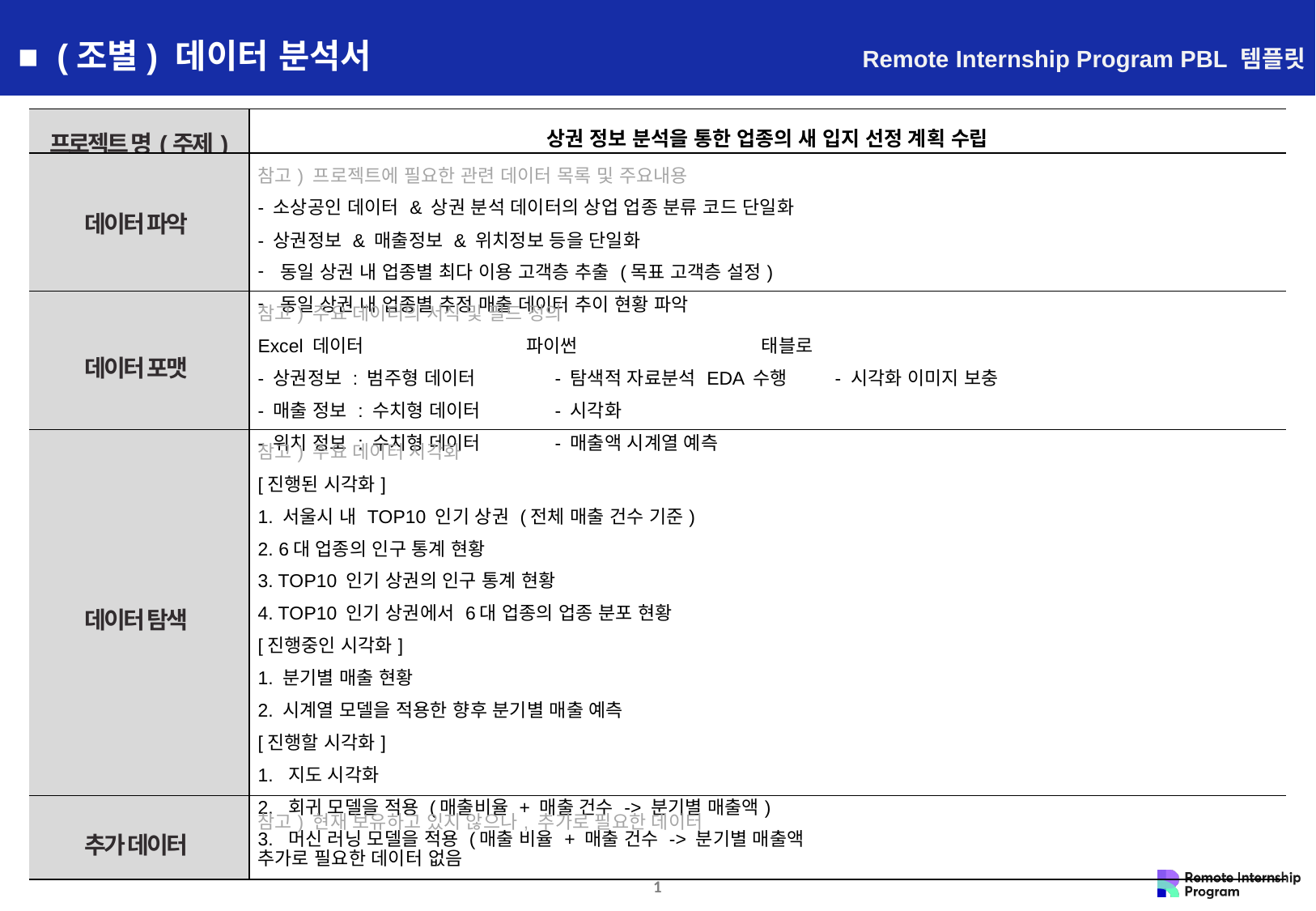

■  (조별) 데이터 분석서
Remote Internship Program PBL 템플릿
| 프로젝트 명(주제) | 상권 정보 분석을 통한 업종의 새 입지 선정 계획 수립 |
| --- | --- |
| 데이터 파악 | 참고) 프로젝트에 필요한 관련 데이터 목록 및 주요내용 - 소상공인 데이터 & 상권 분석 데이터의 상업 업종 분류 코드 단일화 - 상권정보 & 매출정보 & 위치정보 등을 단일화 동일 상권 내 업종별 최다 이용 고객층 추출 (목표 고객층 설정) 동일 상권 내 업종별 추정 매출 데이터 추이 현황 파악 |
| 데이터 포맷 | 참고) 주요 데이터의 서식 및 필드 정의 Excel 데이터 파이썬 태블로 - 상권정보 : 범주형 데이터 - 탐색적 자료분석 EDA 수행 - 시각화 이미지 보충 - 매출 정보 : 수치형 데이터 - 시각화 - 위치 정보 : 수치형 데이터 - 매출액 시계열 예측 |
| 데이터 탐색 | 참고) 주요 데이터 시각화 [진행된 시각화] 1. 서울시 내 TOP10 인기 상권 (전체 매출 건수 기준) 2. 6대 업종의 인구 통계 현황 3. TOP10 인기 상권의 인구 통계 현황 4. TOP10 인기 상권에서 6대 업종의 업종 분포 현황 [진행중인 시각화] 1. 분기별 매출 현황 2. 시계열 모델을 적용한 향후 분기별 매출 예측 [진행할 시각화] 지도 시각화 회귀 모델을 적용 (매출비율 + 매출 건수 -> 분기별 매출액) 머신 러닝 모델을 적용 (매출 비율 + 매출 건수 -> 분기별 매출액 |
| 추가 데이터 | 참고) 현재 보유하고 있지 않으나, 추가로 필요한 데이터 추가로 필요한 데이터 없음 |